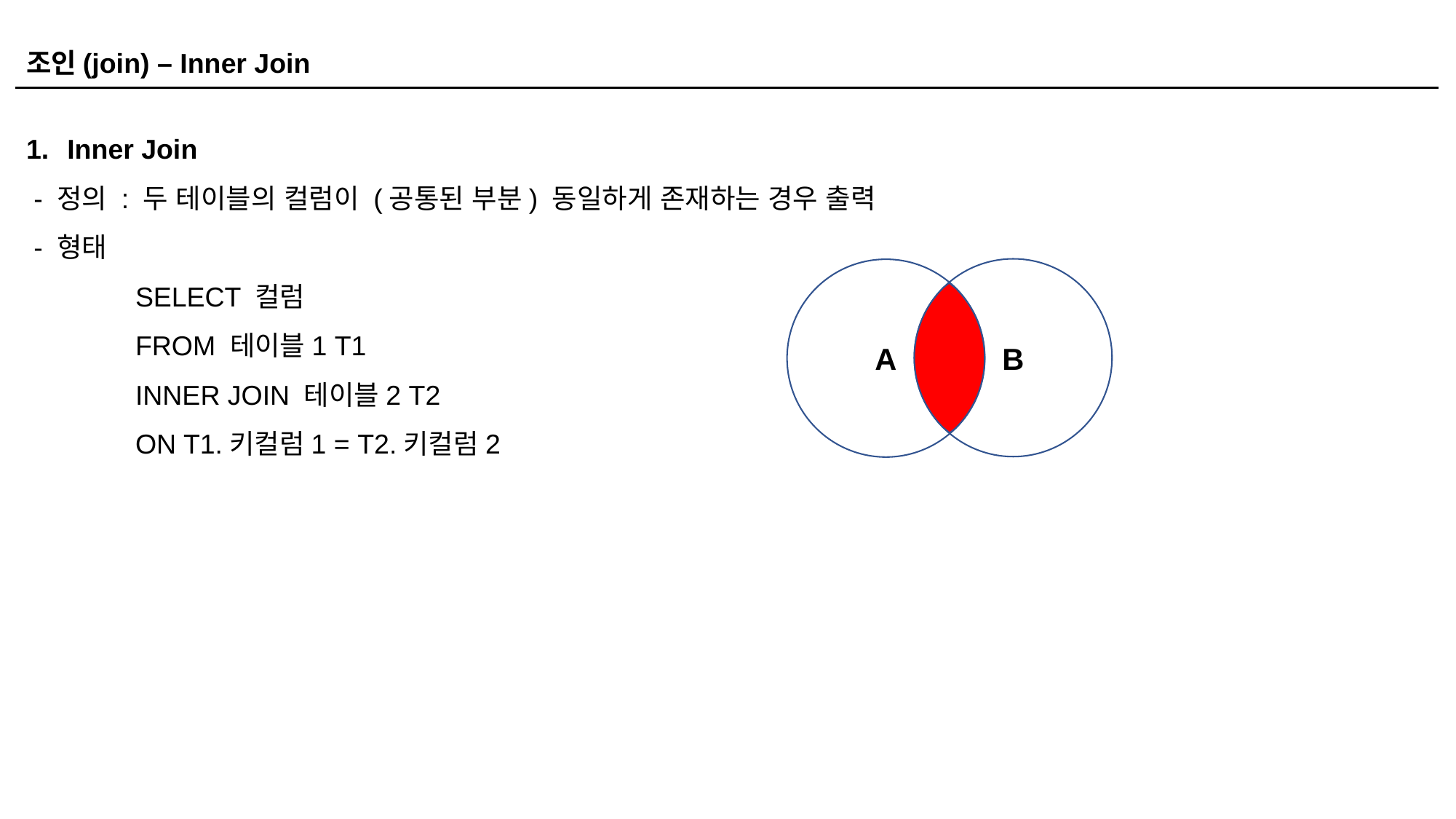

조인(join) – Inner Join
Inner Join
 - 정의 : 두 테이블의 컬럼이 (공통된 부분) 동일하게 존재하는 경우 출력
 - 형태
	SELECT 컬럼
	FROM 테이블1 T1
	INNER JOIN 테이블2 T2
	ON T1.키컬럼1 = T2.키컬럼2

B
A